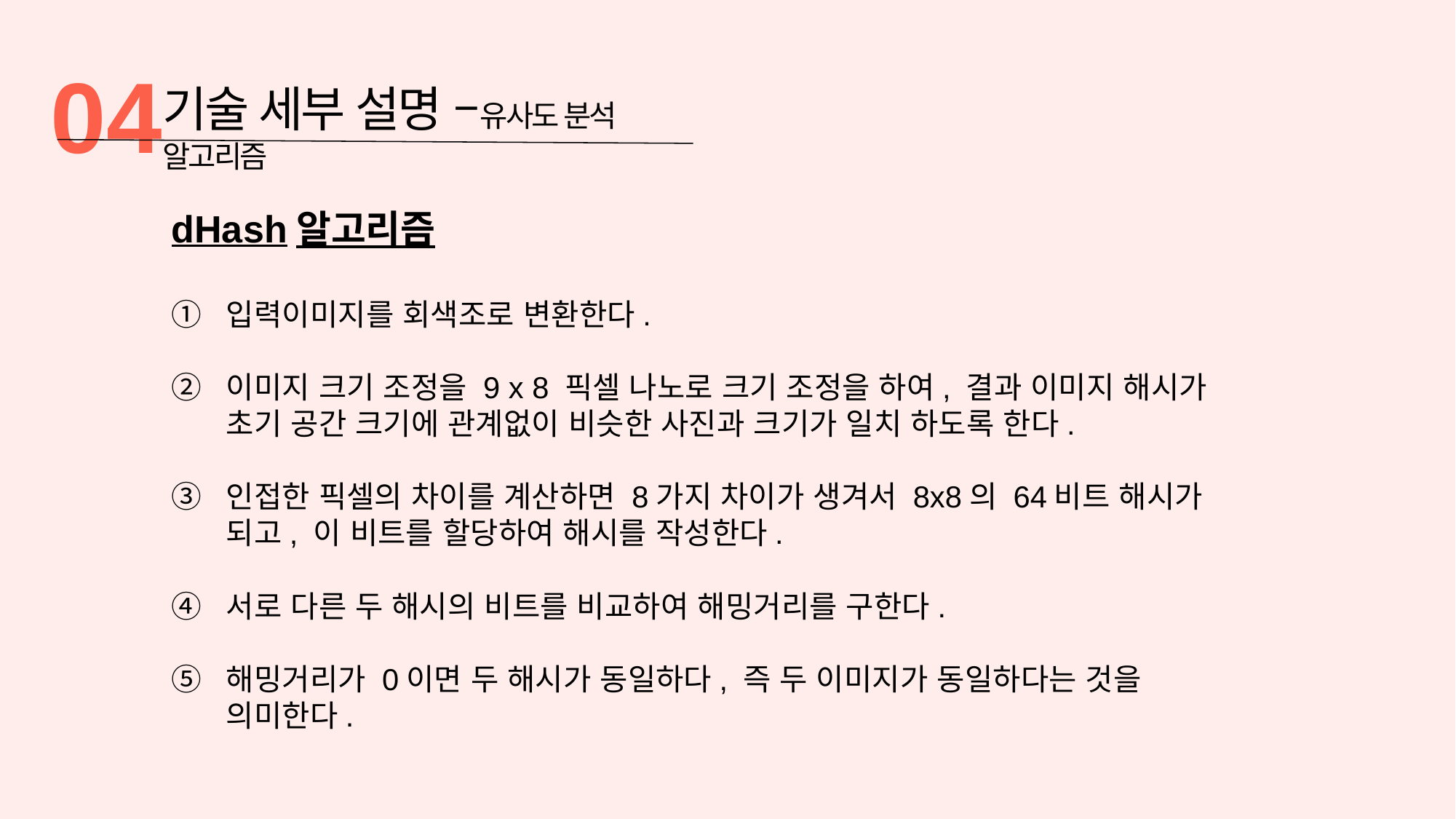

04
기술 세부 설명 –유사도 분석 알고리즘

dHash알고리즘

입력이미지를 회색조로 변환한다.

이미지 크기 조정을 9 x 8 픽셀 나노로 크기 조정을 하여, 결과 이미지 해시가 초기 공간 크기에 관계없이 비슷한 사진과 크기가 일치 하도록 한다.

인접한 픽셀의 차이를 계산하면 8가지 차이가 생겨서 8x8의 64비트 해시가 되고, 이 비트를 할당하여 해시를 작성한다.

서로 다른 두 해시의 비트를 비교하여 해밍거리를 구한다.

해밍거리가 0이면 두 해시가 동일하다, 즉 두 이미지가 동일하다는 것을 의미한다.